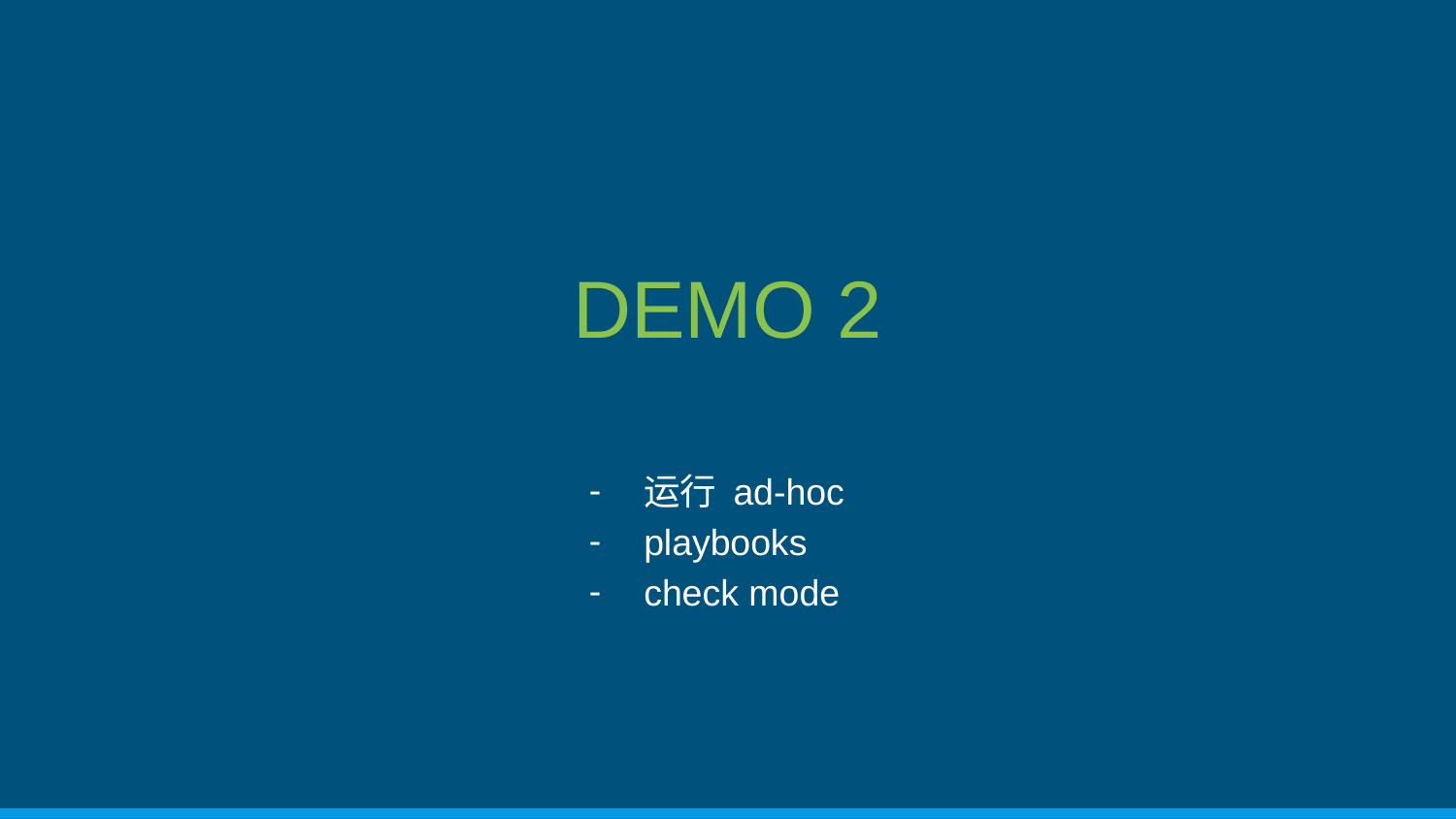

# DEMO 2
运行 ad-hoc
playbooks
check mode